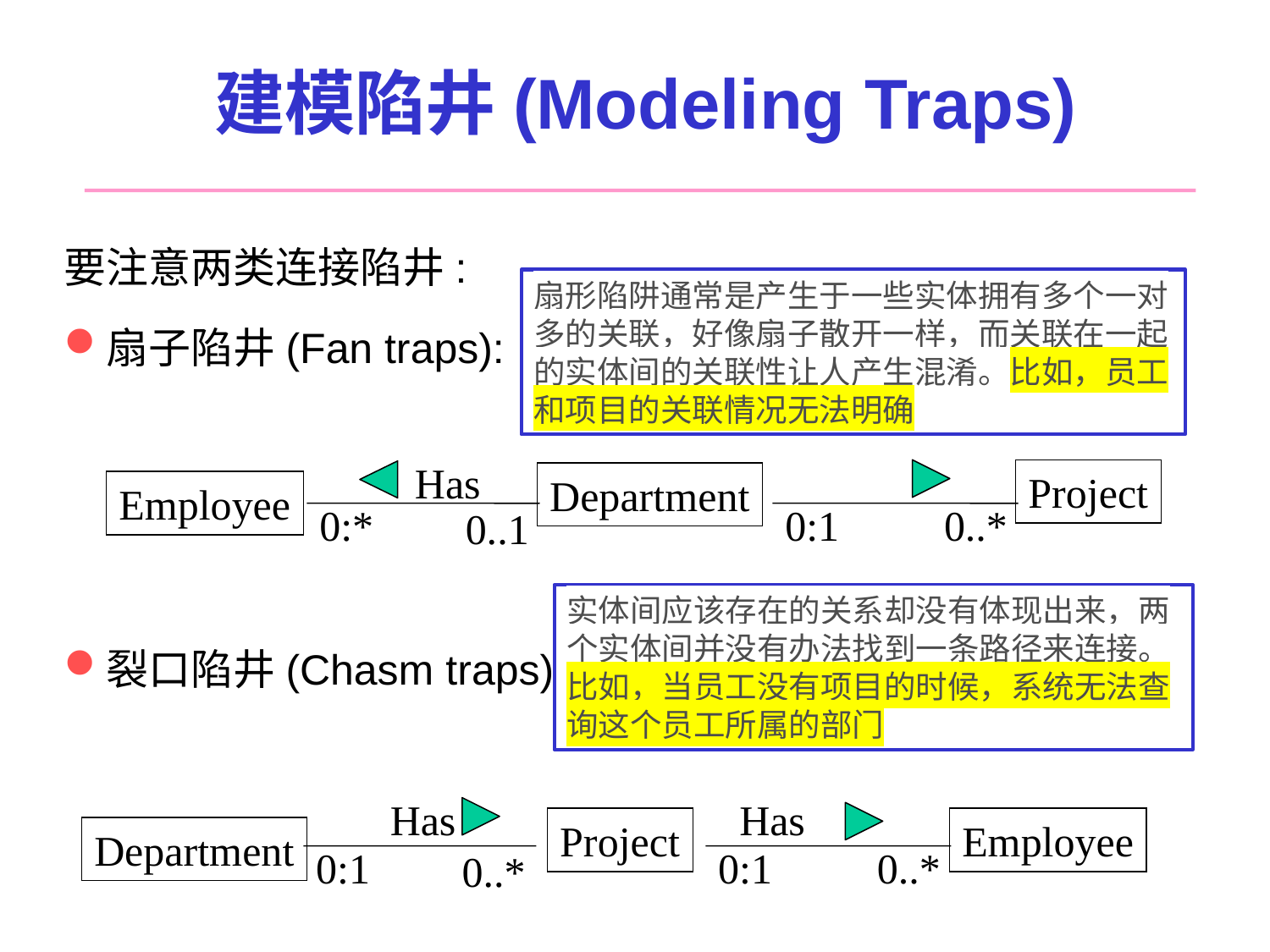

# 建模陷井(Modeling Traps)
要注意两类连接陷井:
扇子陷井(Fan traps):

裂口陷井(Chasm traps)
扇形陷阱通常是产生于一些实体拥有多个一对多的关联，好像扇子散开一样，而关联在一起的实体间的关联性让人产生混淆。比如，员工和项目的关联情况无法明确
Has

Project

Department
Employee
0:*
0:1
0..*
0..1

实体间应该存在的关系却没有体现出来，两个实体间并没有办法找到一条路径来连接。
比如，当员工没有项目的时候，系统无法查询这个员工所属的部门
Has
Has

Project
Employee
Department
0:1
0:1
0..*
0..*